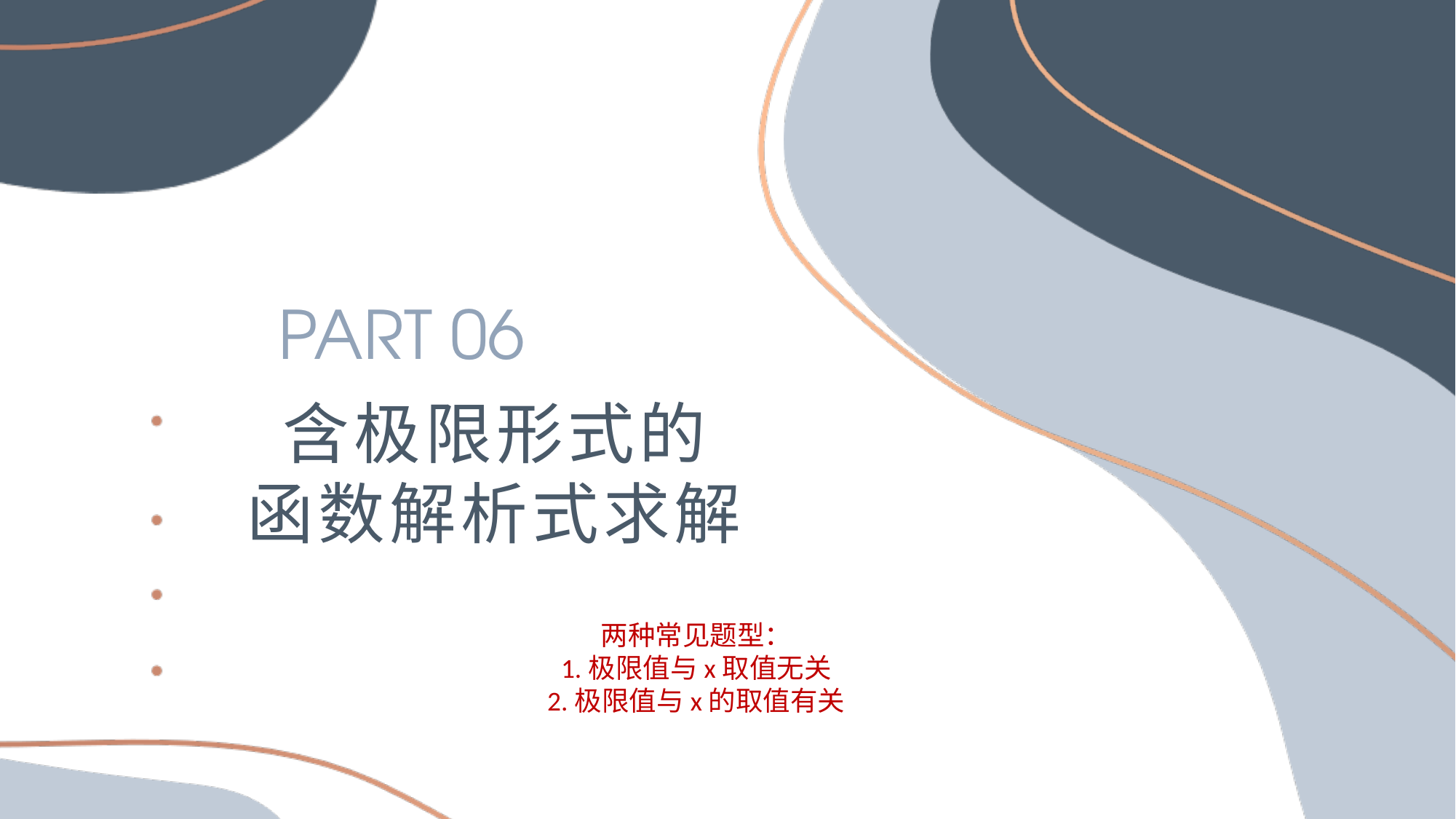

PART 06
含极限形式的
函数解析式求解
两种常见题型：
1.极限值与x取值无关
2.极限值与x的取值有关